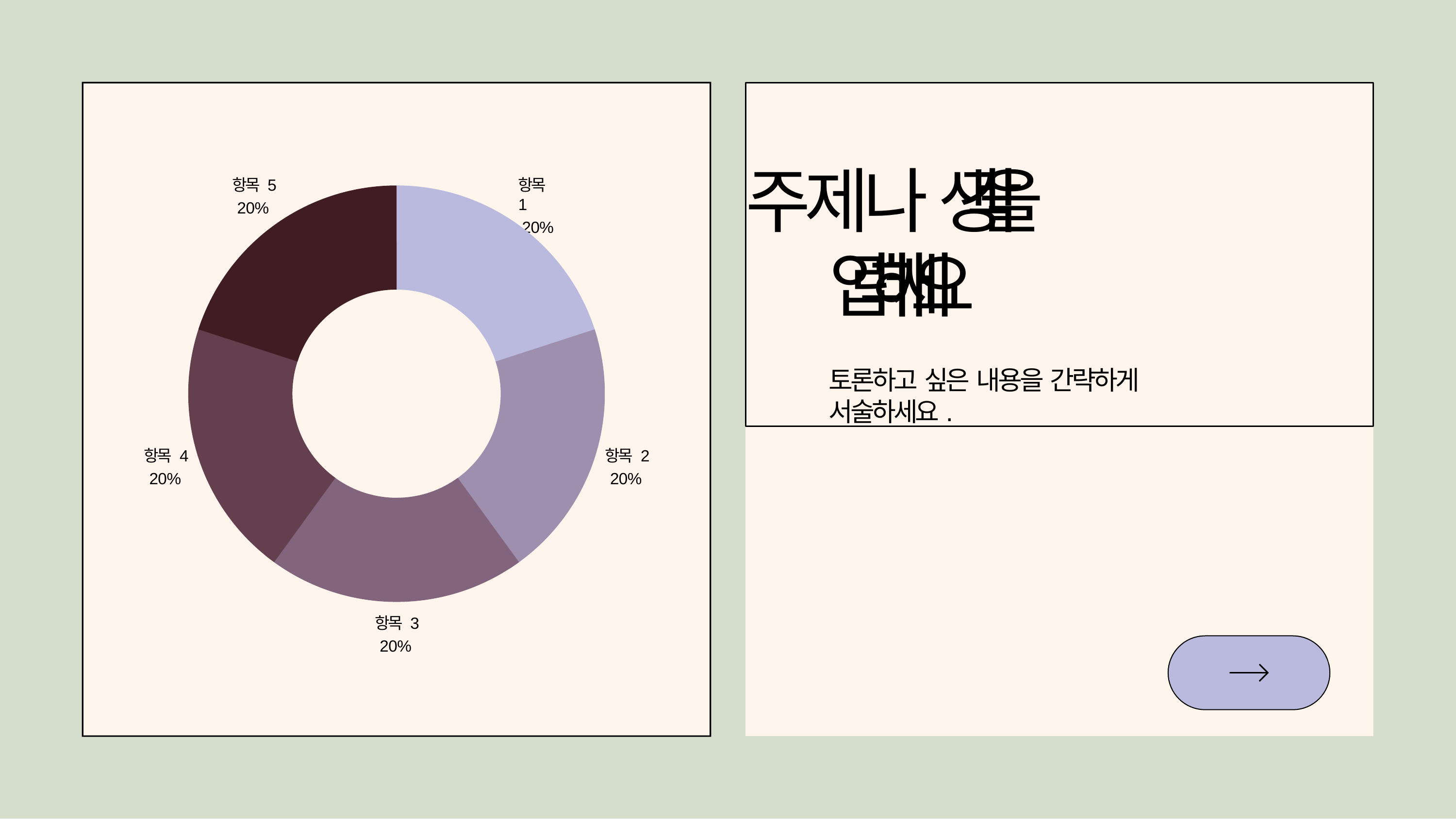

주제나 생각을
입력하세요
토론하고 싶은 내용을 간략하게 서술하세요.
항목 5
20%
항목 1
20%

항목 4
20%
항목 2
20%
항목 3
20%